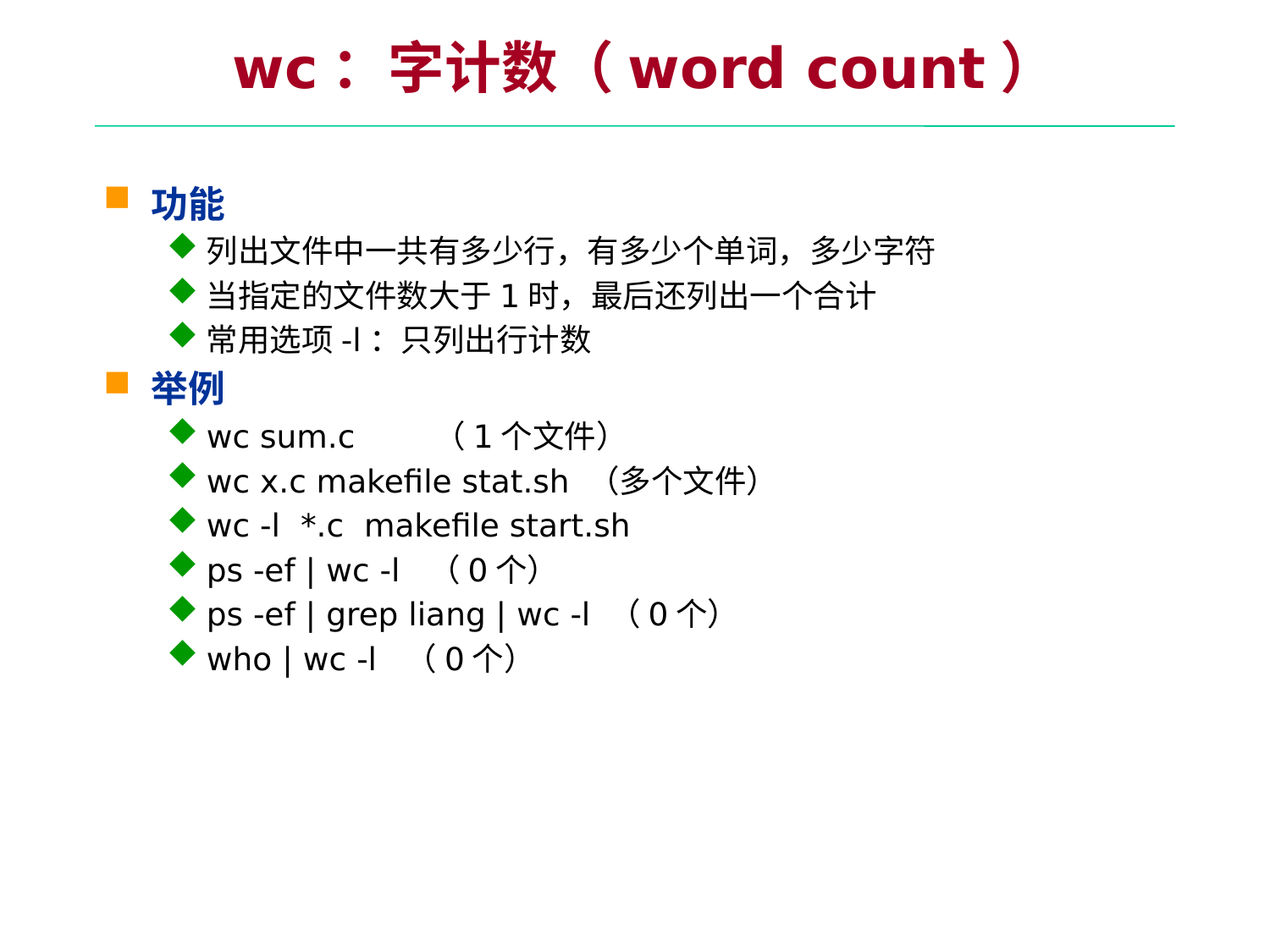

wc：字计数（word count）
功能
列出文件中一共有多少行，有多少个单词，多少字符
当指定的文件数大于1时，最后还列出一个合计
常用选项-l：只列出行计数
举例
wc sum.c       （1个文件）
wc x.c makefile stat.sh （多个文件）
wc -l  *.c  makefile start.sh
ps -ef | wc -l  （0个）
ps -ef | grep liang | wc -l （0个）
who | wc -l  （0个）